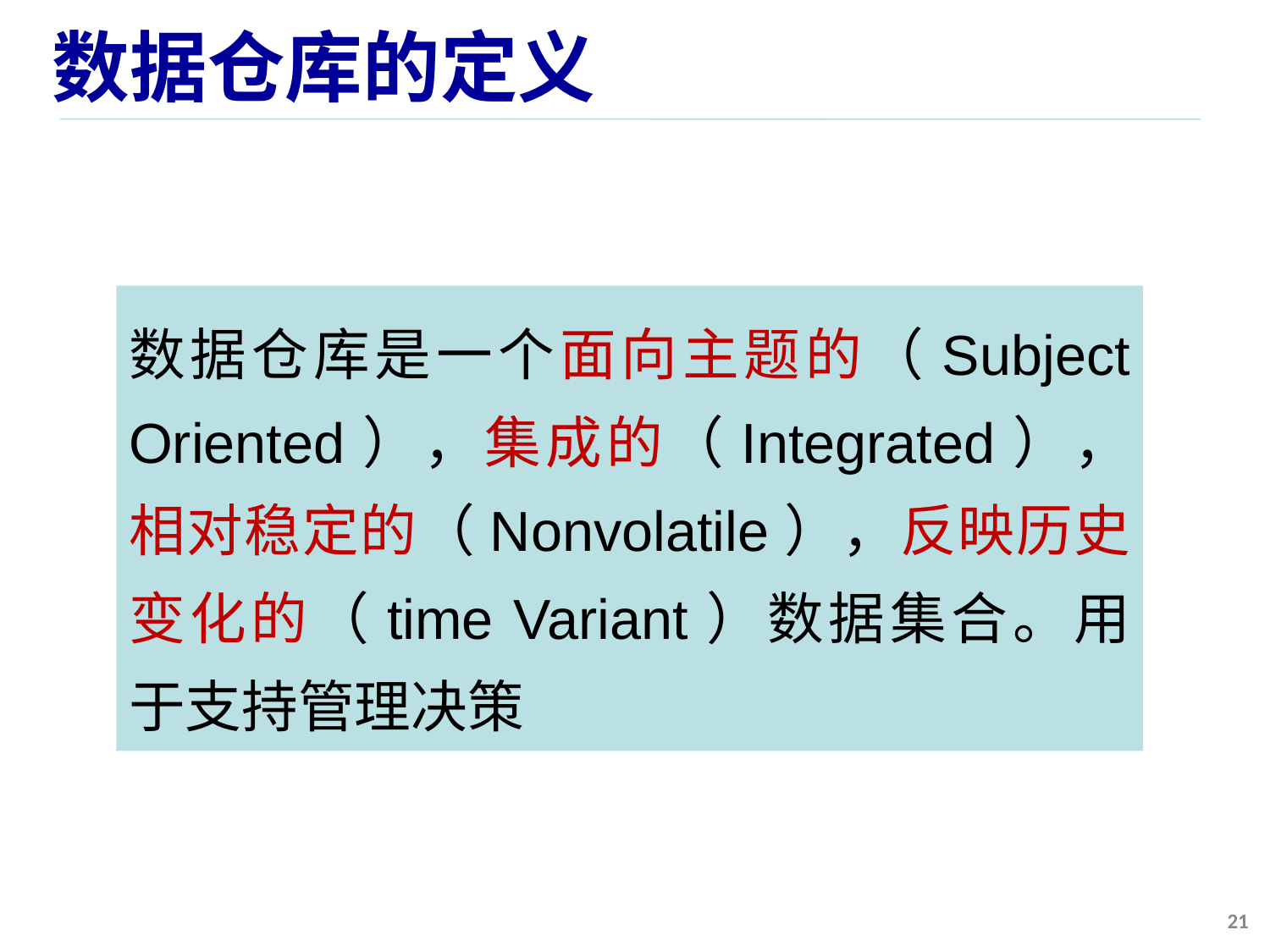

# 数据仓库的定义
数据仓库是一个面向主题的（Subject Oriented），集成的（Integrated），相对稳定的（Nonvolatile），反映历史变化的（time Variant）数据集合。用于支持管理决策
21